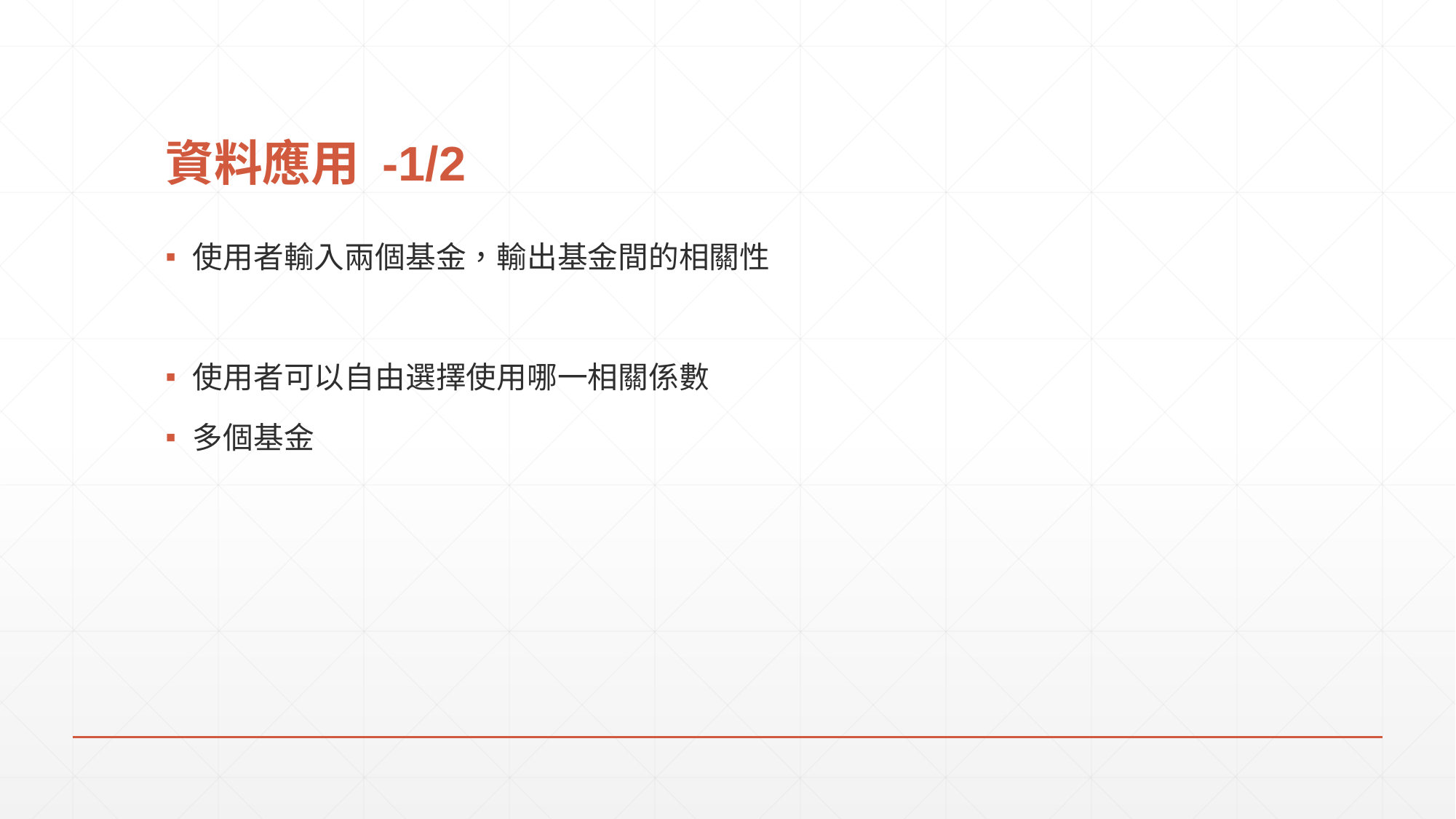

# 資料應用 -1/2
使用者輸入兩個基金，輸出基金間的相關性

使用者可以自由選擇使用哪一相關係數
多個基金